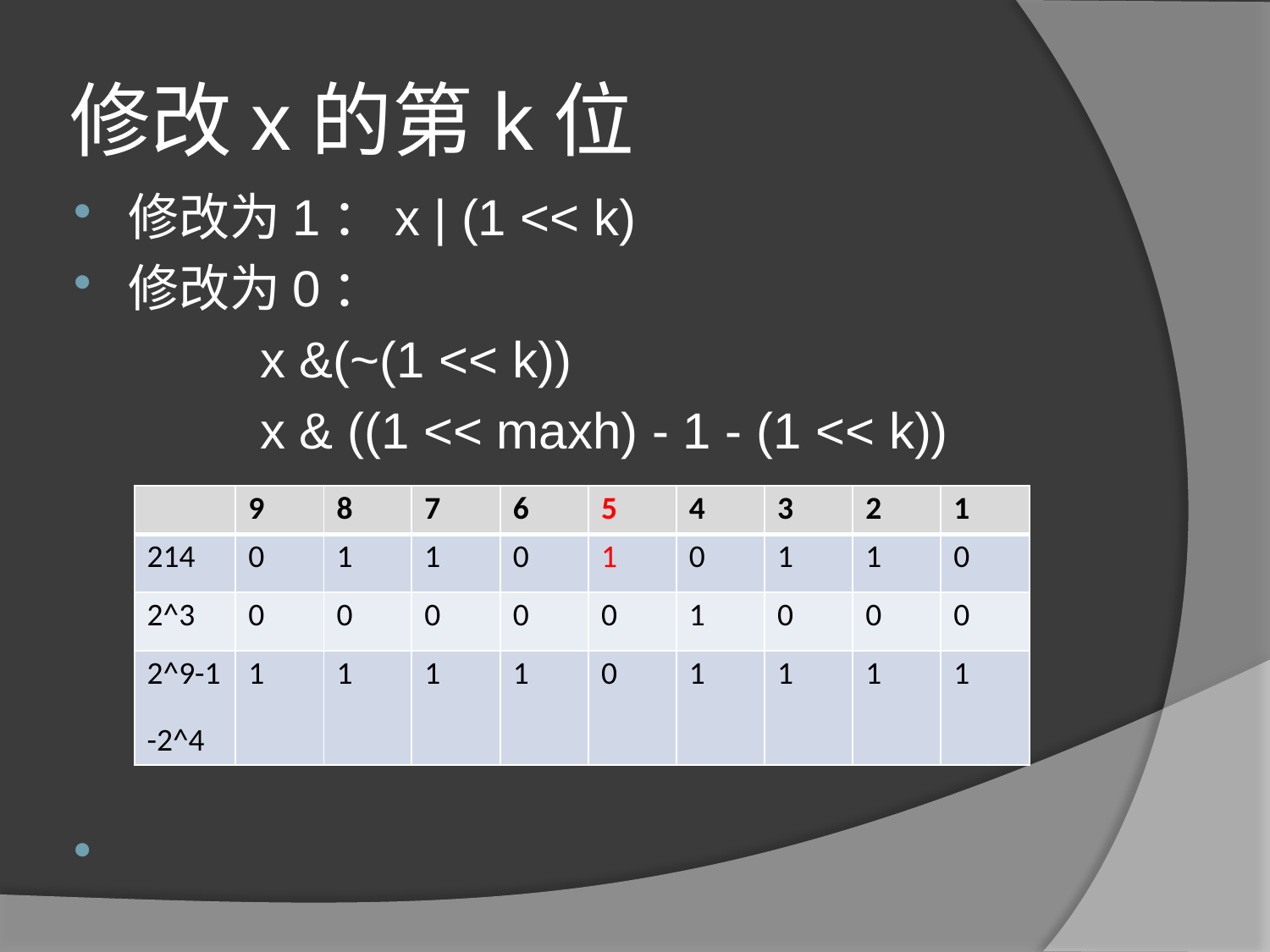

修改x的第k位
修改为1：x | (1 << k)
修改为0：
             x &(~(1 << k))
             x & ((1 << maxh) - 1 - (1 << k))

|  | 9 | 8 | 7 | 6 | 5 | 4 | 3 | 2 | 1 |
| --- | --- | --- | --- | --- | --- | --- | --- | --- | --- |
| 214 | 0 | 1 | 1 | 0 | 1 | 0 | 1 | 1 | 0 |
| 2^3 | 0 | 0 | 0 | 0 | 0 | 1 | 0 | 0 | 0 |
| 2^9-1 -2^4 | 1 | 1 | 1 | 1 | 0 | 1 | 1 | 1 | 1 |